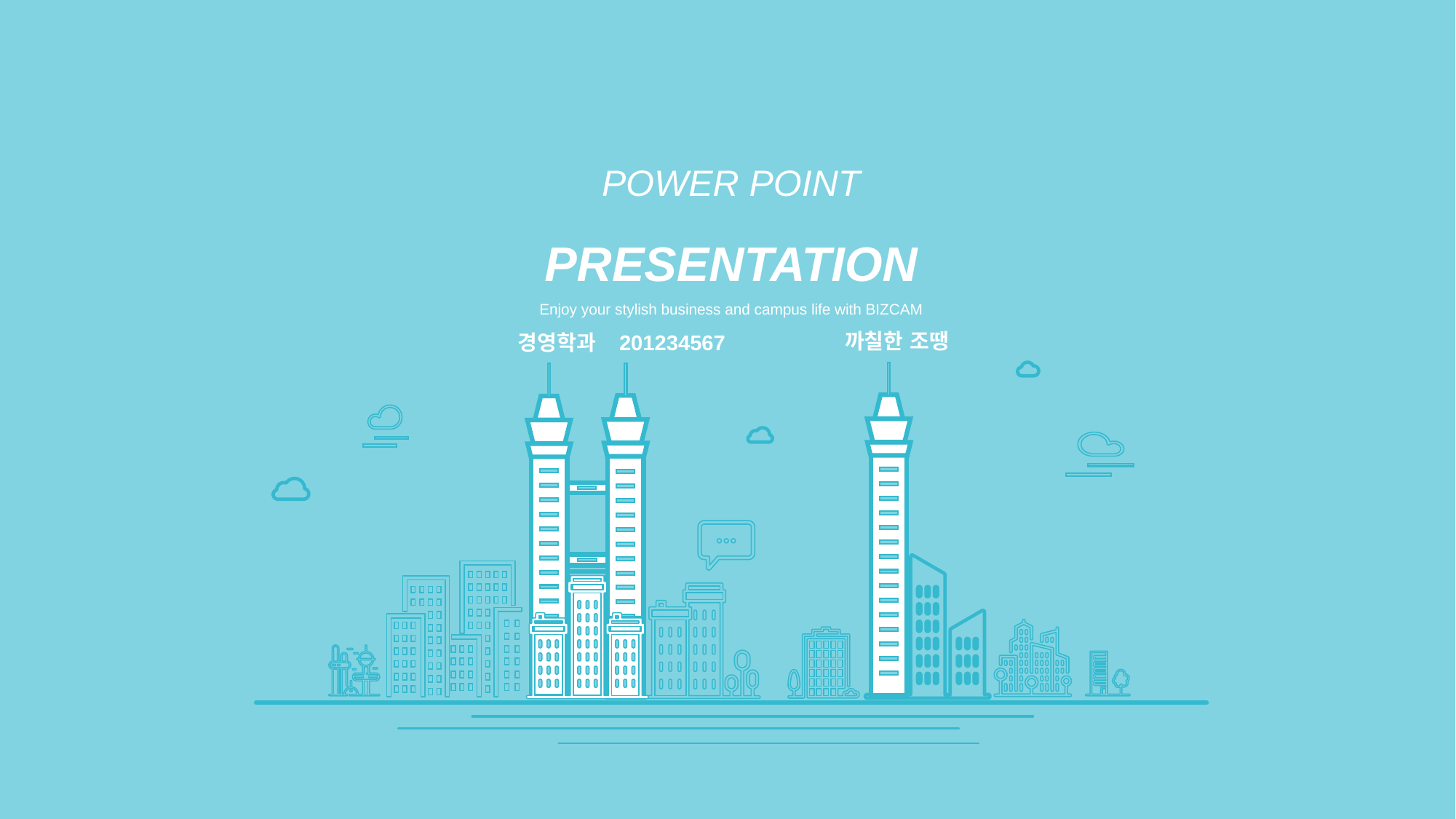

POWER POINT PRESENTATION
Enjoy your stylish business and campus life with BIZCAM
까칠한 조땡
경영학과   201234567